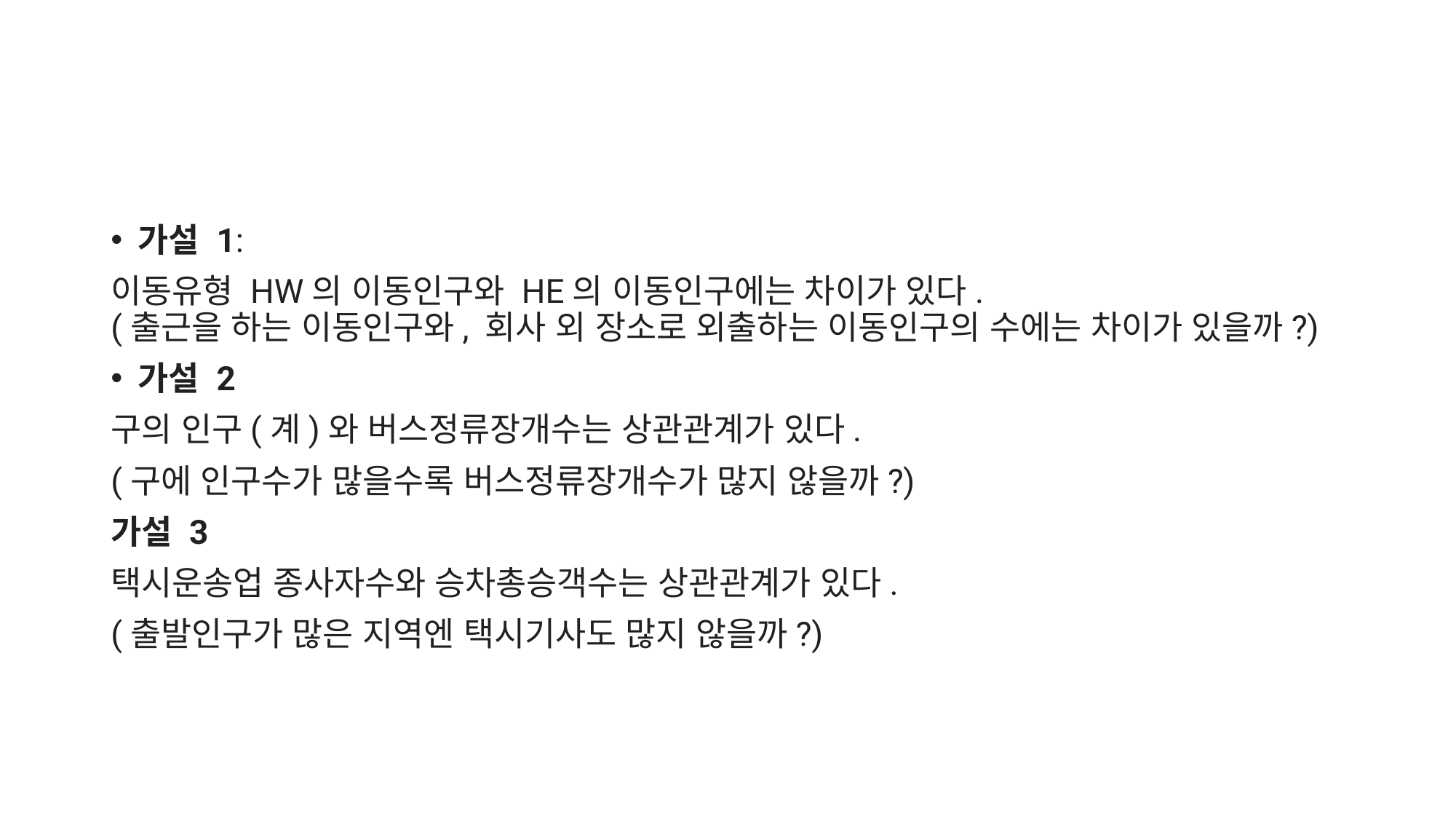

#
가설 1:
이동유형 HW의 이동인구와 HE의 이동인구에는 차이가 있다.
(출근을 하는 이동인구와, 회사 외 장소로 외출하는 이동인구의 수에는 차이가 있을까?)
가설 2
구의 인구(계)와 버스정류장개수는 상관관계가 있다.
(구에 인구수가 많을수록 버스정류장개수가 많지 않을까?)
가설 3
택시운송업 종사자수와 승차총승객수는 상관관계가 있다.
(출발인구가 많은 지역엔 택시기사도 많지 않을까?)